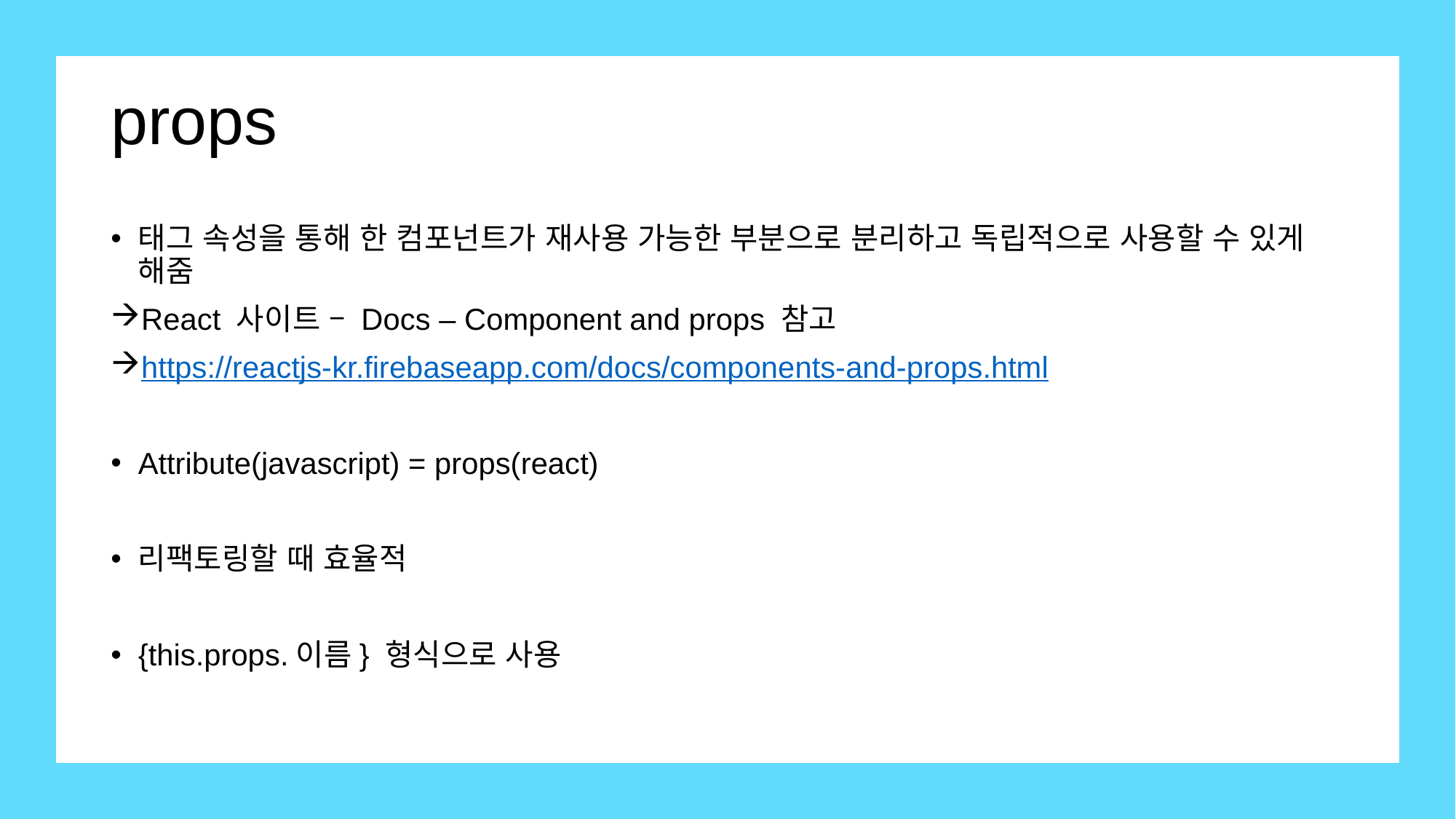

# props
태그 속성을 통해 한 컴포넌트가 재사용 가능한 부분으로 분리하고 독립적으로 사용할 수 있게 해줌
React 사이트 – Docs – Component and props 참고
https://reactjs-kr.firebaseapp.com/docs/components-and-props.html

Attribute(javascript) = props(react)

리팩토링할 때 효율적

{this.props.이름} 형식으로 사용